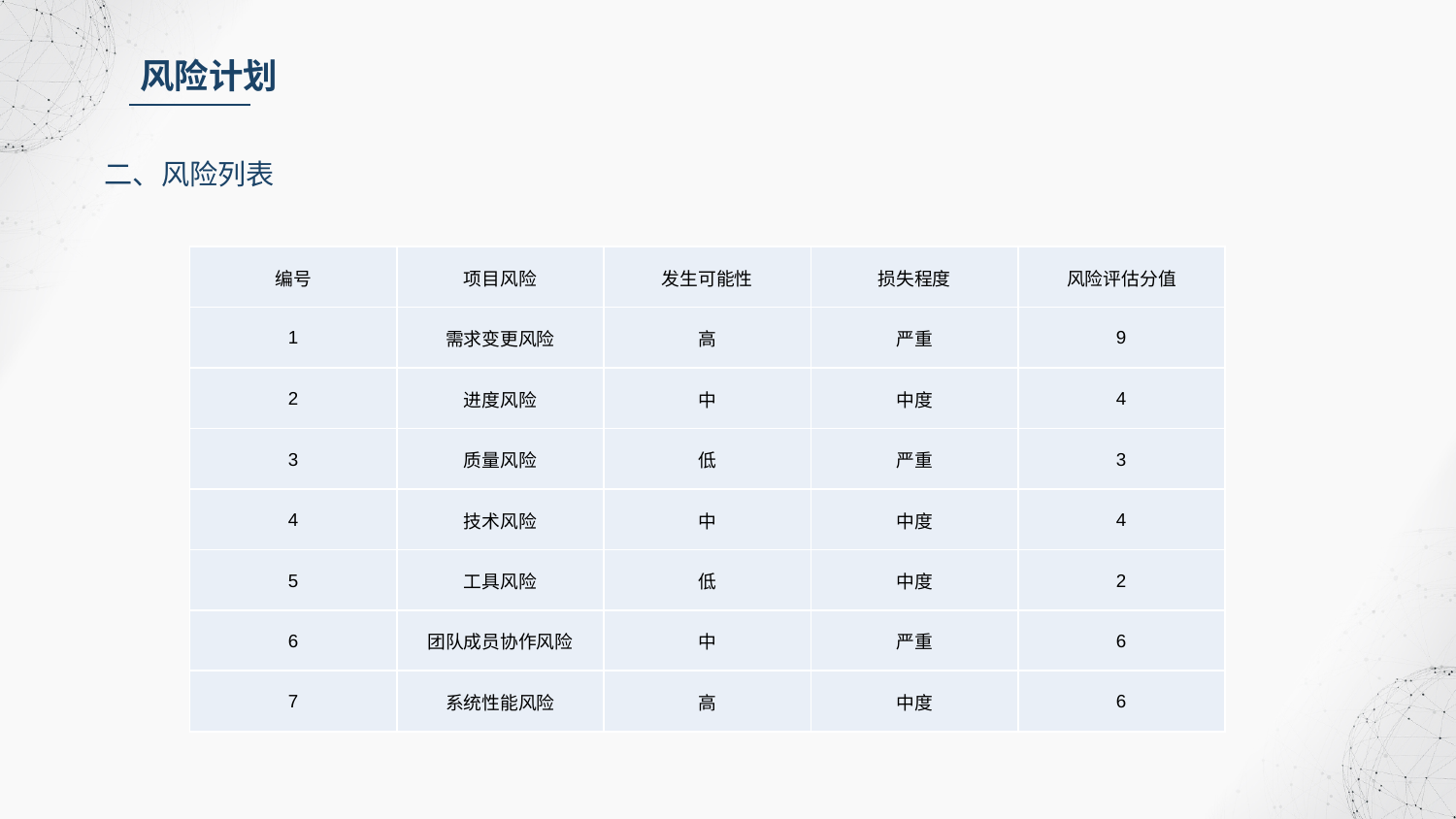

风险计划
二、风险列表
| 编号 | 项目风险 | 发生可能性 | 损失程度 | 风险评估分值 |
| --- | --- | --- | --- | --- |
| 1 | 需求变更风险 | 高 | 严重 | 9 |
| 2 | 进度风险 | 中 | 中度 | 4 |
| 3 | 质量风险 | 低 | 严重 | 3 |
| 4 | 技术风险 | 中 | 中度 | 4 |
| 5 | 工具风险 | 低 | 中度 | 2 |
| 6 | 团队成员协作风险 | 中 | 严重 | 6 |
| 7 | 系统性能风险 | 高 | 中度 | 6 |